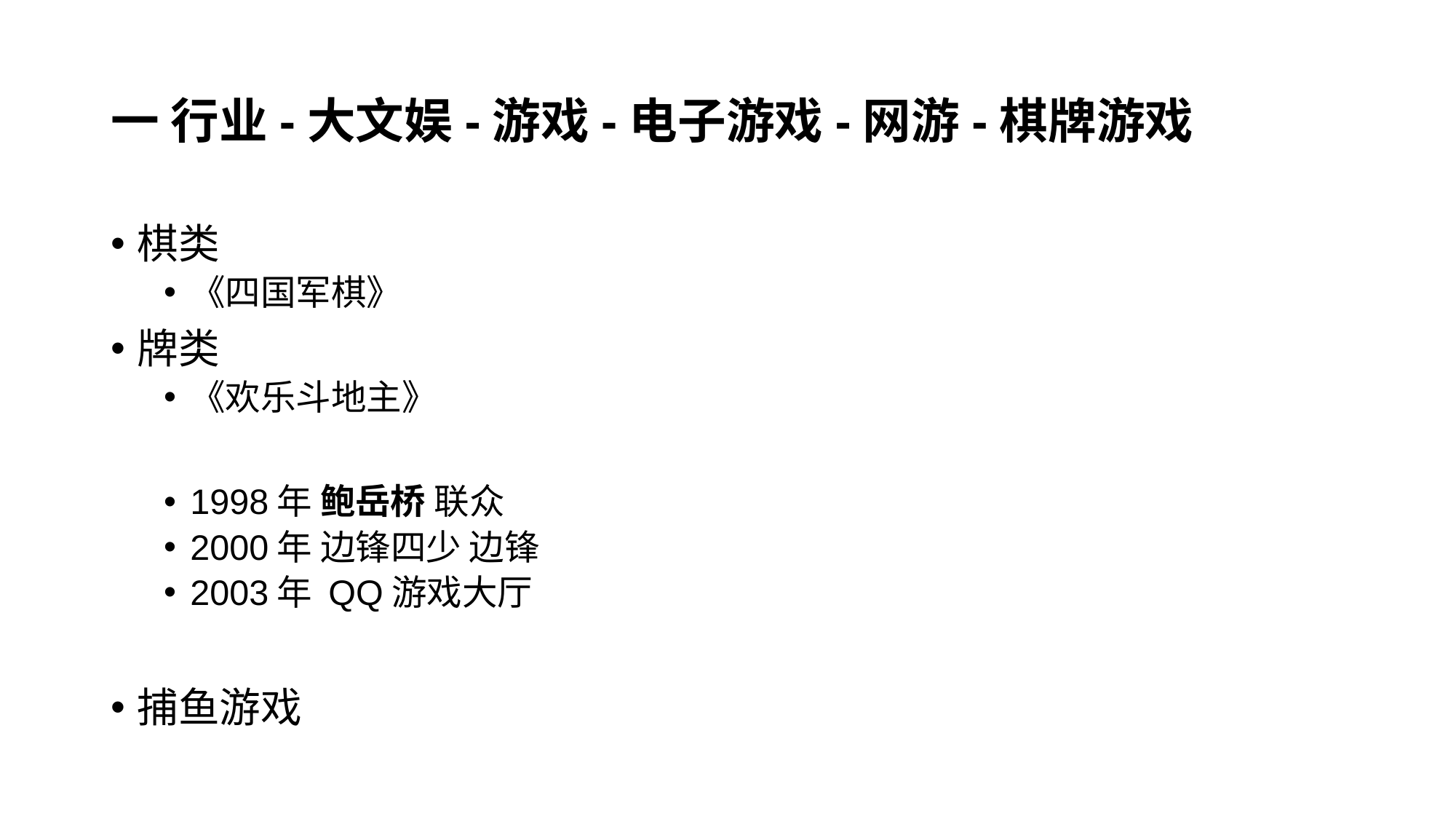

# 一 行业-大文娱-游戏-电子游戏-网游-棋牌游戏
棋类
《四国军棋》
牌类
《欢乐斗地主》

1998年 鲍岳桥 联众
2000年 边锋四少 边锋
2003年 QQ游戏大厅

捕鱼游戏